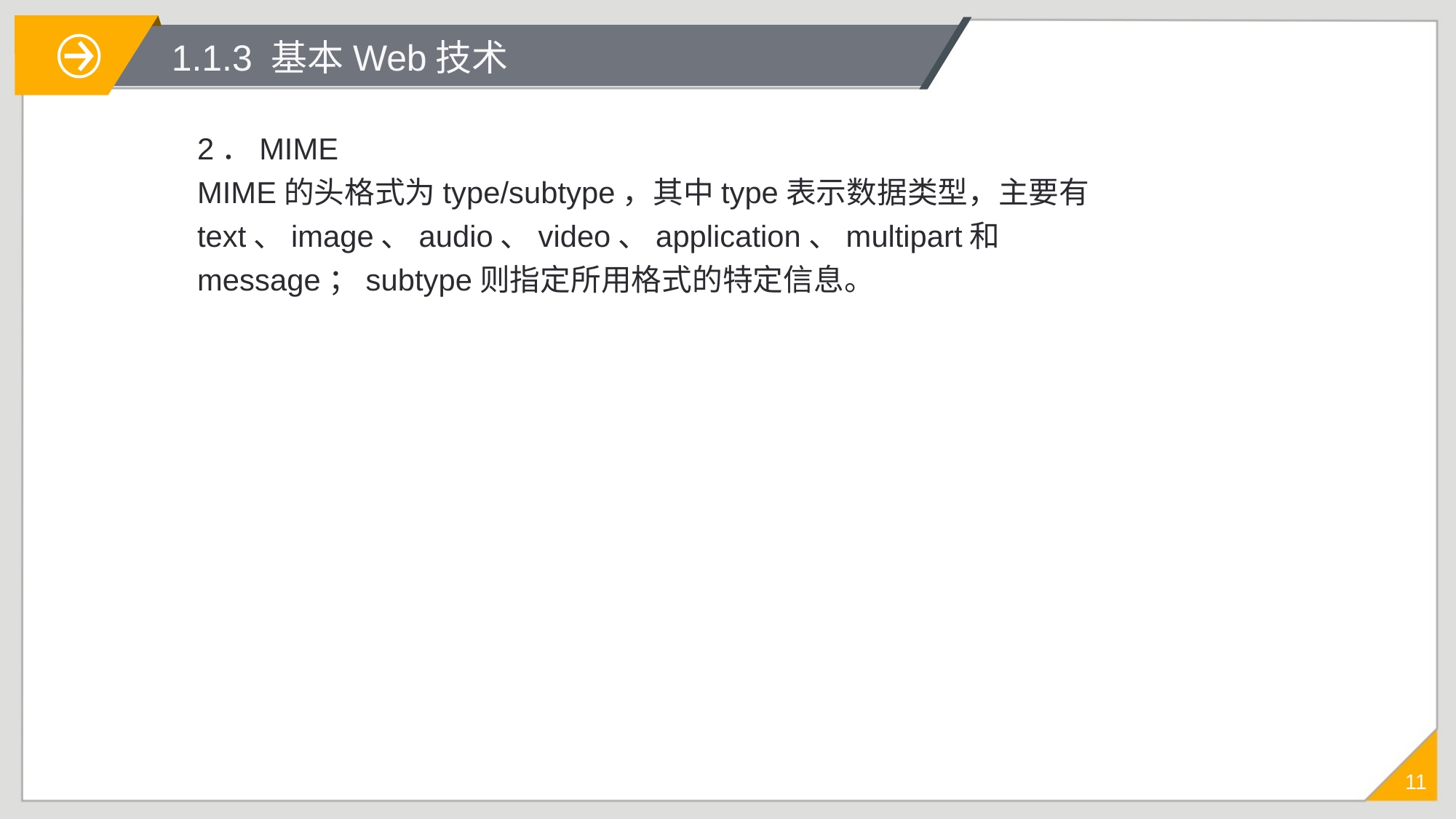

# 1.1.3 基本Web技术
2．MIME
MIME的头格式为type/subtype，其中type表示数据类型，主要有text、image、audio、video、application、multipart和message；subtype则指定所用格式的特定信息。